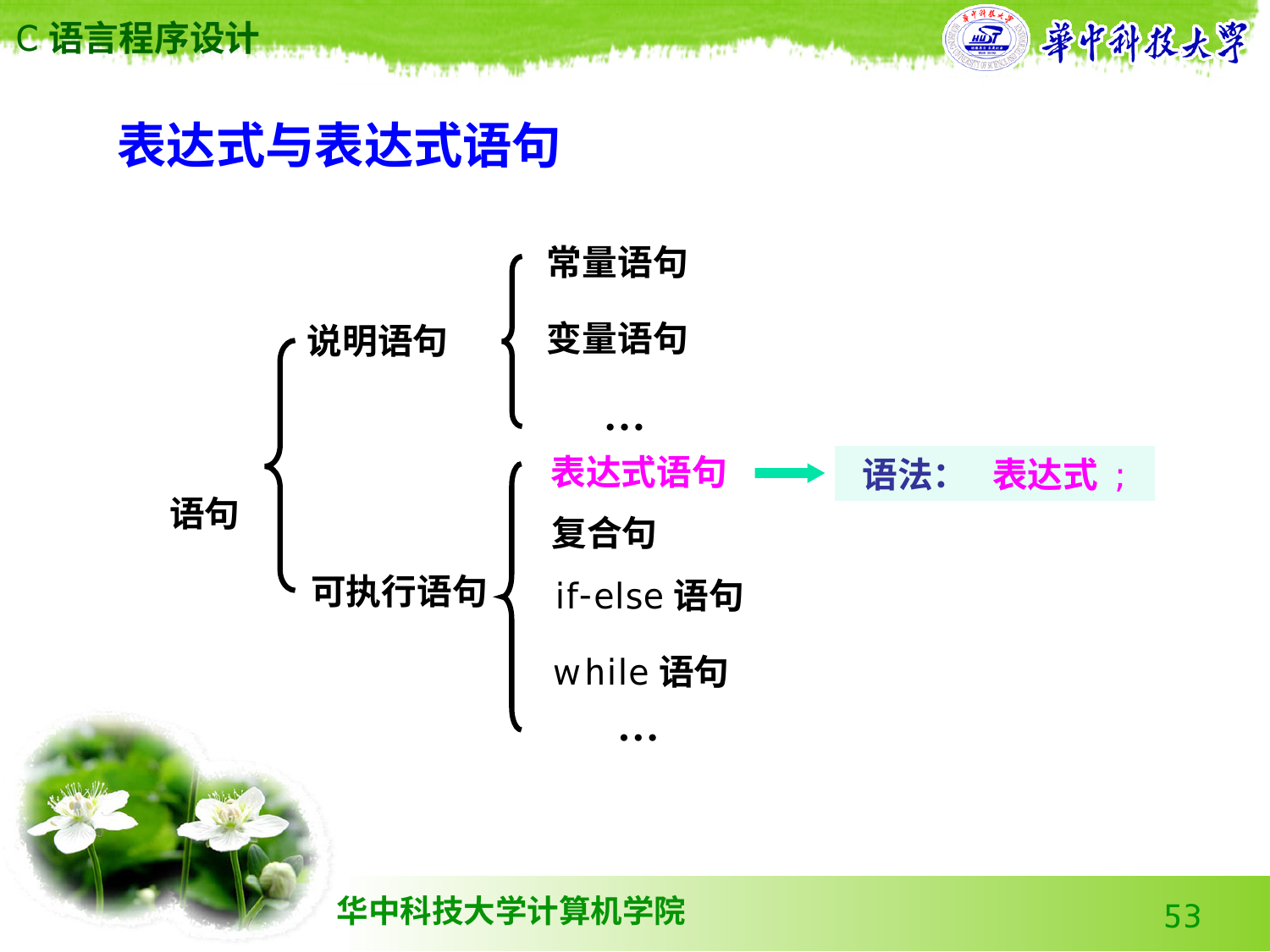

表达式与表达式语句
常量语句

变量语句
说明语句

…
表达式语句
语法：   表达式 ;

语句
复合句
可执行语句
if-else语句
while语句
…
53